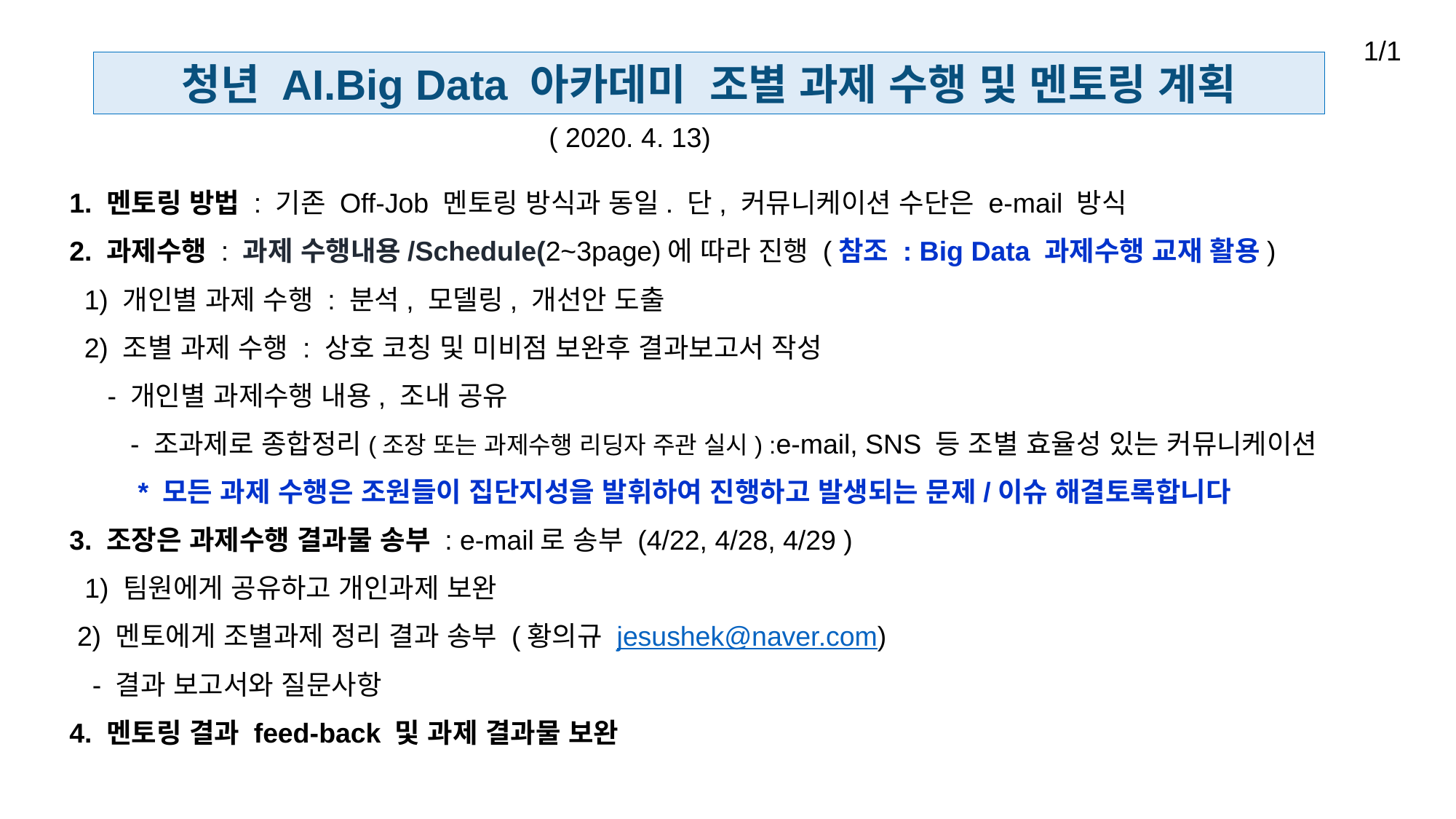

1/1
청년 AI.Big Data 아카데미  조별 과제 수행 및 멘토링 계획
( 2020. 4. 13)
1. 멘토링 방법 : 기존 Off-Job 멘토링 방식과 동일. 단, 커뮤니케이션 수단은 e-mail 방식
2. 과제수행 : 과제 수행내용/Schedule(2~3page)에 따라 진행 (참조 : Big Data 과제수행 교재 활용)
1) 개인별 과제 수행 : 분석, 모델링, 개선안 도출
2) 조별 과제 수행 : 상호 코칭 및 미비점 보완후 결과보고서 작성
 - 개인별 과제수행 내용, 조내 공유
    - 조과제로 종합정리(조장 또는 과제수행 리딩자 주관 실시) :e-mail, SNS 등 조별 효율성 있는 커뮤니케이션
     * 모든 과제 수행은 조원들이 집단지성을 발휘하여 진행하고 발생되는 문제/이슈 해결토록합니다
3. 조장은 과제수행 결과물 송부 : e-mail로 송부 (4/22, 4/28, 4/29 )
  1) 팀원에게 공유하고 개인과제 보완
 2) 멘토에게 조별과제 정리 결과 송부 (황의규 jesushek@naver.com)
   - 결과 보고서와 질문사항
4. 멘토링 결과 feed-back 및 과제 결과물 보완